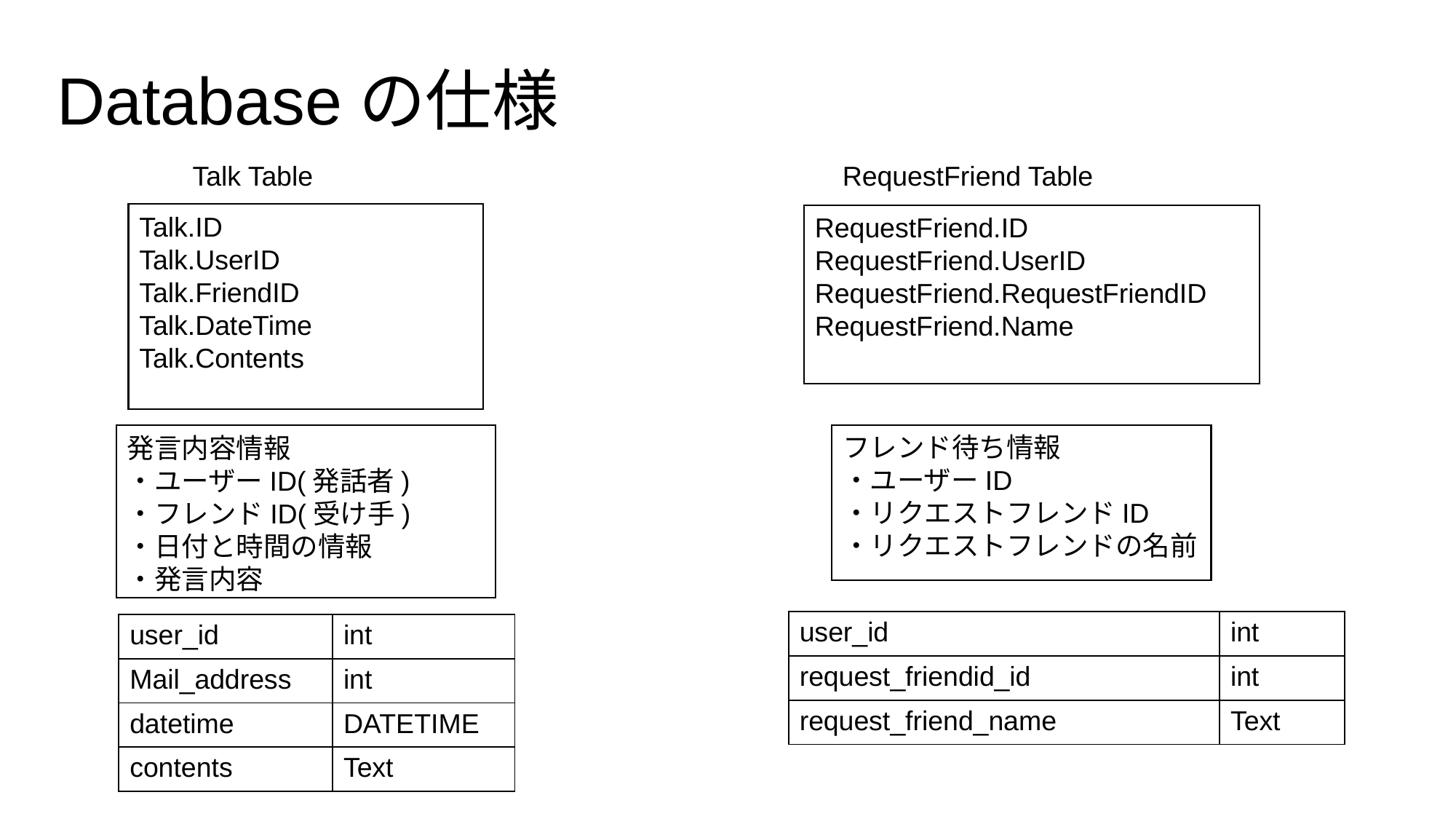

# Databaseの仕様
RequestFriend Table
Talk Table
Talk.ID
Talk.UserID
Talk.FriendID
Talk.DateTime
Talk.Contents

RequestFriend.ID
RequestFriend.UserID
RequestFriend.RequestFriendID
RequestFriend.Name

フレンド待ち情報
・ユーザーID
・リクエストフレンドID
・リクエストフレンドの名前

発言内容情報
・ユーザーID(発話者)
・フレンドID(受け手)
・日付と時間の情報
・発言内容
| user\_id | int |
| --- | --- |
| request\_friendid\_id | int |
| request\_friend\_name | Text |
| user\_id | int |
| --- | --- |
| Mail\_address | int |
| datetime | DATETIME |
| contents | Text |